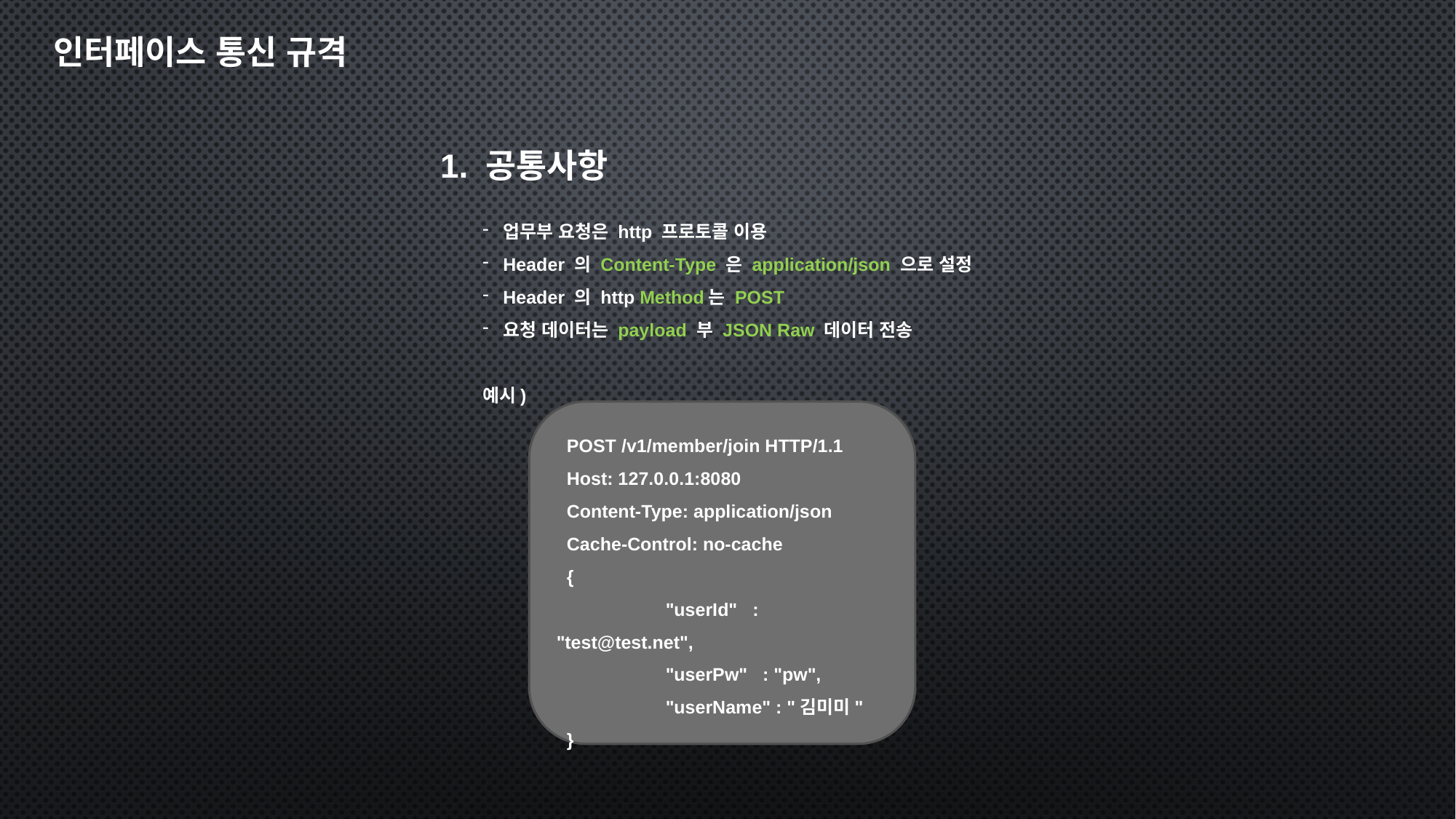

인터페이스 통신 규격
1. 공통사항
업무부 요청은 http 프로토콜 이용
Header 의 Content-Type 은 application/json 으로 설정
Header 의 http Method는 POST
요청 데이터는 payload 부 JSON Raw 데이터 전송

예시)

  POST /v1/member/join HTTP/1.1
  Host: 127.0.0.1:8080
  Content-Type: application/json
  Cache-Control: no-cache
  {
	"userId"   : "test@test.net",
	"userPw"   : "pw",
	"userName" : "김미미"
  }